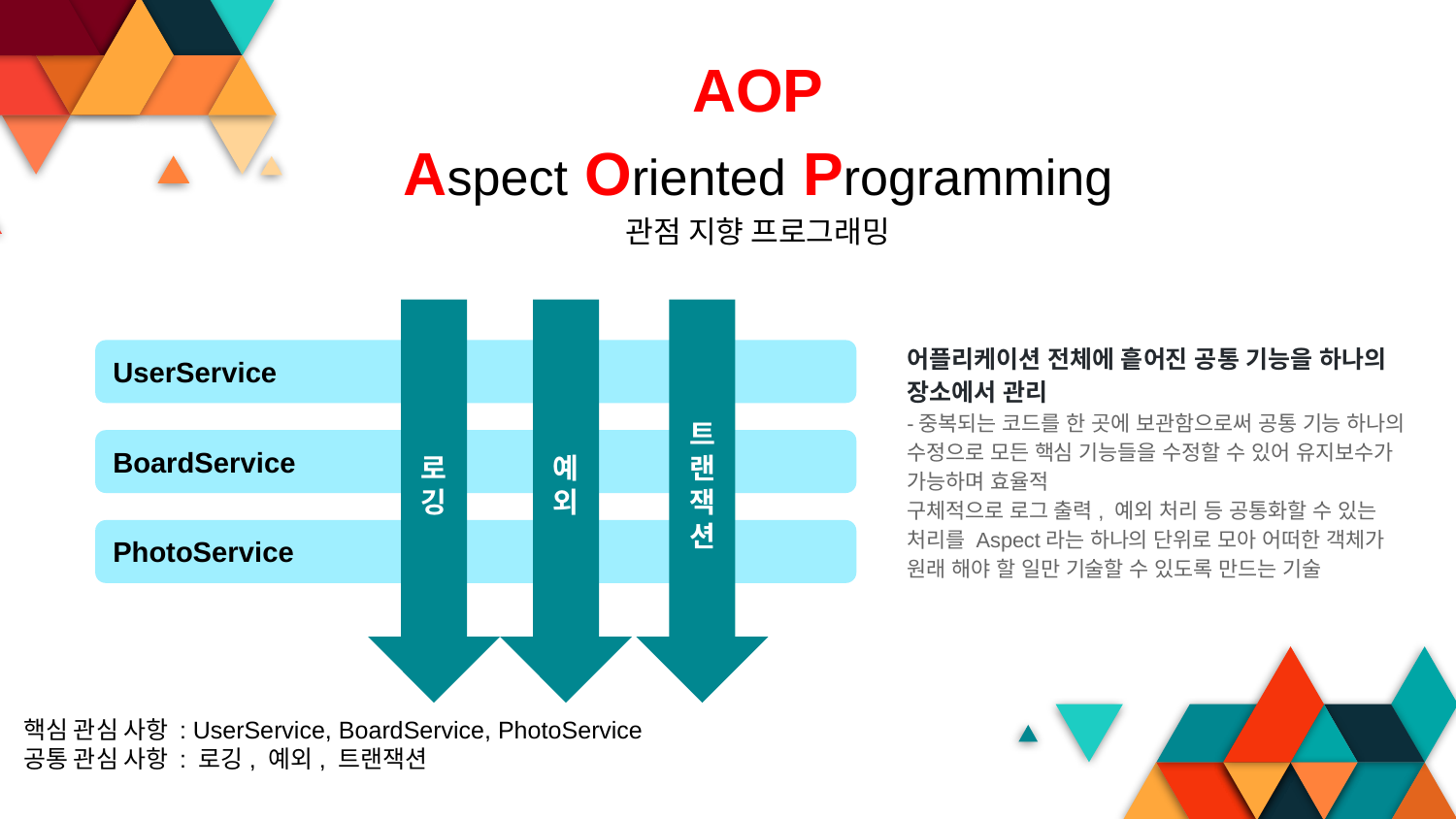

# AOP
Aspect Oriented Programming
관점 지향 프로그래밍
로깅
예외
트랜잭
션
어플리케이션 전체에 흩어진 공통 기능을 하나의 장소에서 관리
-중복되는 코드를 한 곳에 보관함으로써 공통 기능 하나의 수정으로 모든 핵심 기능들을 수정할 수 있어 유지보수가 가능하며 효율적
구체적으로 로그 출력, 예외 처리 등 공통화할 수 있는 처리를 Aspect라는 하나의 단위로 모아 어떠한 객체가 원래 해야 할 일만 기술할 수 있도록 만드는 기술

UserService
BoardService
PhotoService
핵심 관심 사항 : UserService, BoardService, PhotoService
공통 관심 사항 : 로깅, 예외, 트랜잭션